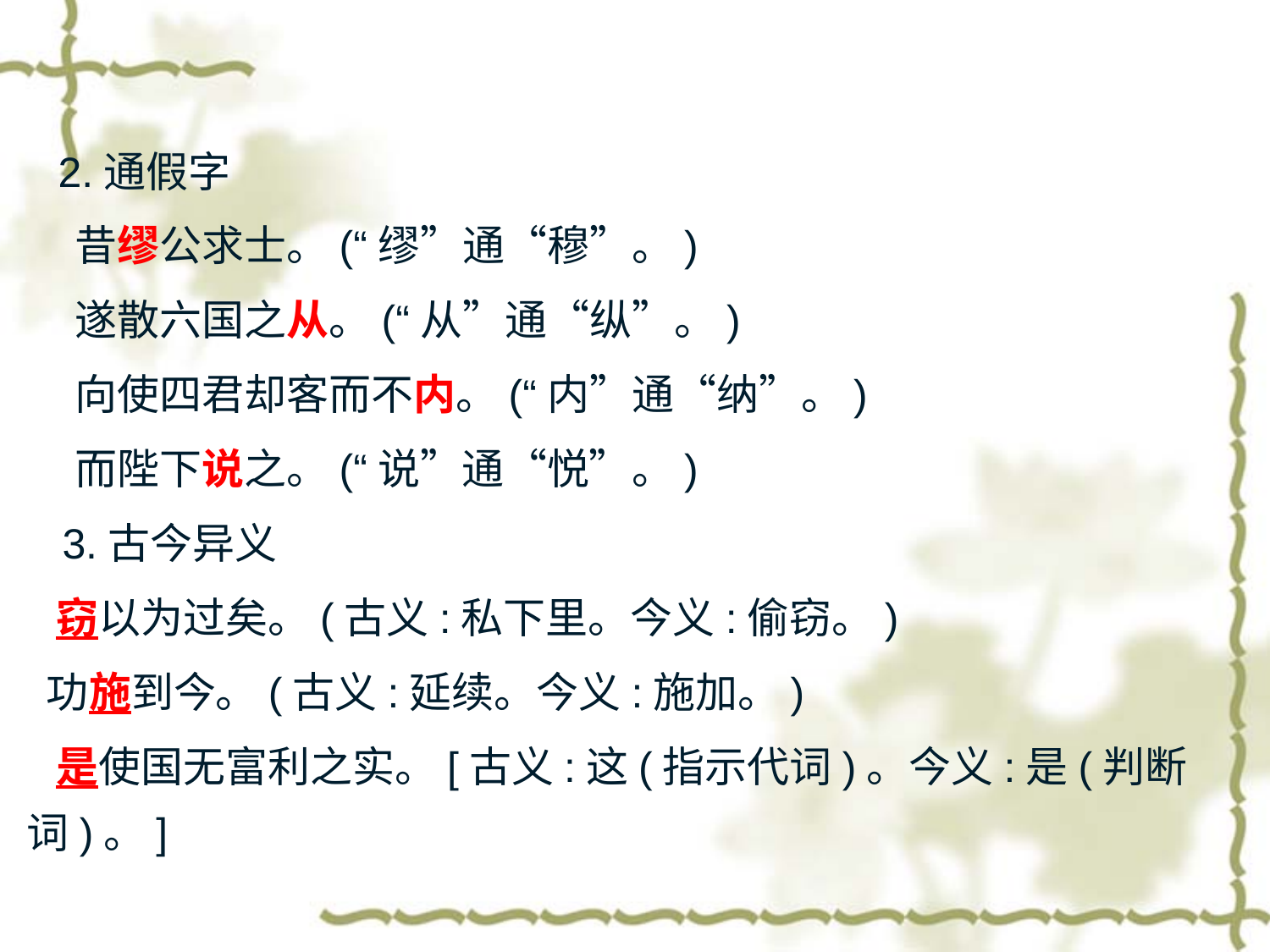

2.通假字
    昔缪公求士。(“缪”通“穆”。)
    遂散六国之从。(“从”通“纵”。)
    向使四君却客而不内。(“内”通“纳”。)
    而陛下说之。(“说”通“悦”。)
   3.古今异义
  窃以为过矣。(古义:私下里。今义:偷窃。)
 功施到今。(古义:延续。今义:施加。)
  是使国无富利之实。[古义:这(指示代词)。今义:是(判断词)。]